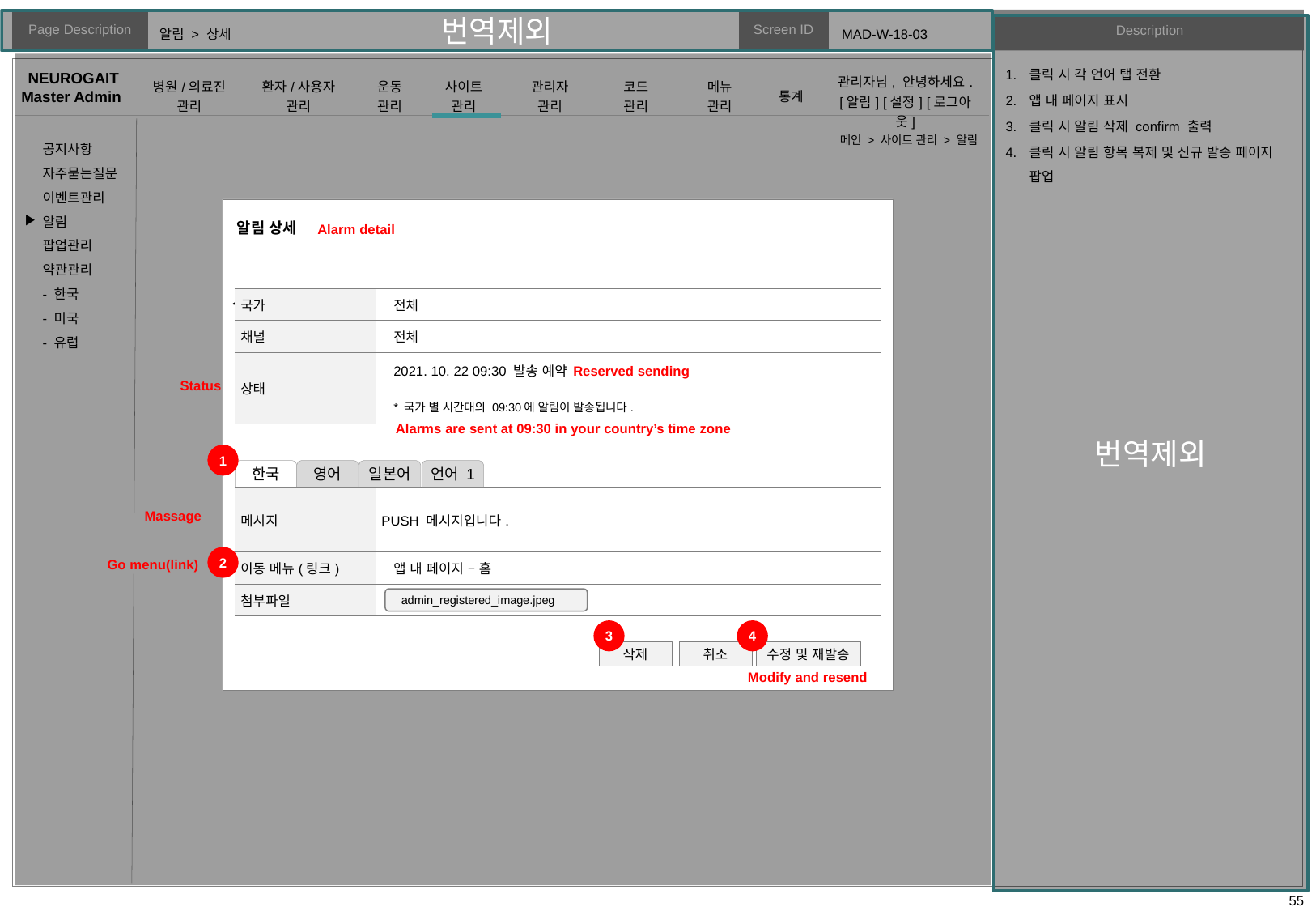

# 알림 > 상세
MAD-W-18-03
클릭 시 각 언어 탭 전환
앱 내 페이지 표시
클릭 시 알림 삭제 confirm 출력
클릭 시 알림 항목 복제 및 신규 발송 페이지 팝업

메인 > 사이트 관리 > 알림

▶
알림 상세
Alarm detail
| 국가 | 전체 |
| --- | --- |
| 채널 | 전체 |
| 상태 | 2021. 10. 22 09:30 발송 예약 \* 국가 별 시간대의 09:30에 알림이 발송됩니다. |
신규 발송
Reserved sending
Status
Alarms are sent at 09:30 in your country’s time zone
1
한국
영어
일본어
언어 1
| 메시지 | PUSH 메시지입니다. |
| --- | --- |
| 이동 메뉴(링크) | 앱 내 페이지 – 홈 |
| 첨부파일 |  |
Massage
2
Go menu(link)
admin_registered_image.jpeg

3
4

수정 및 재발송

삭제

취소
Modify and resend